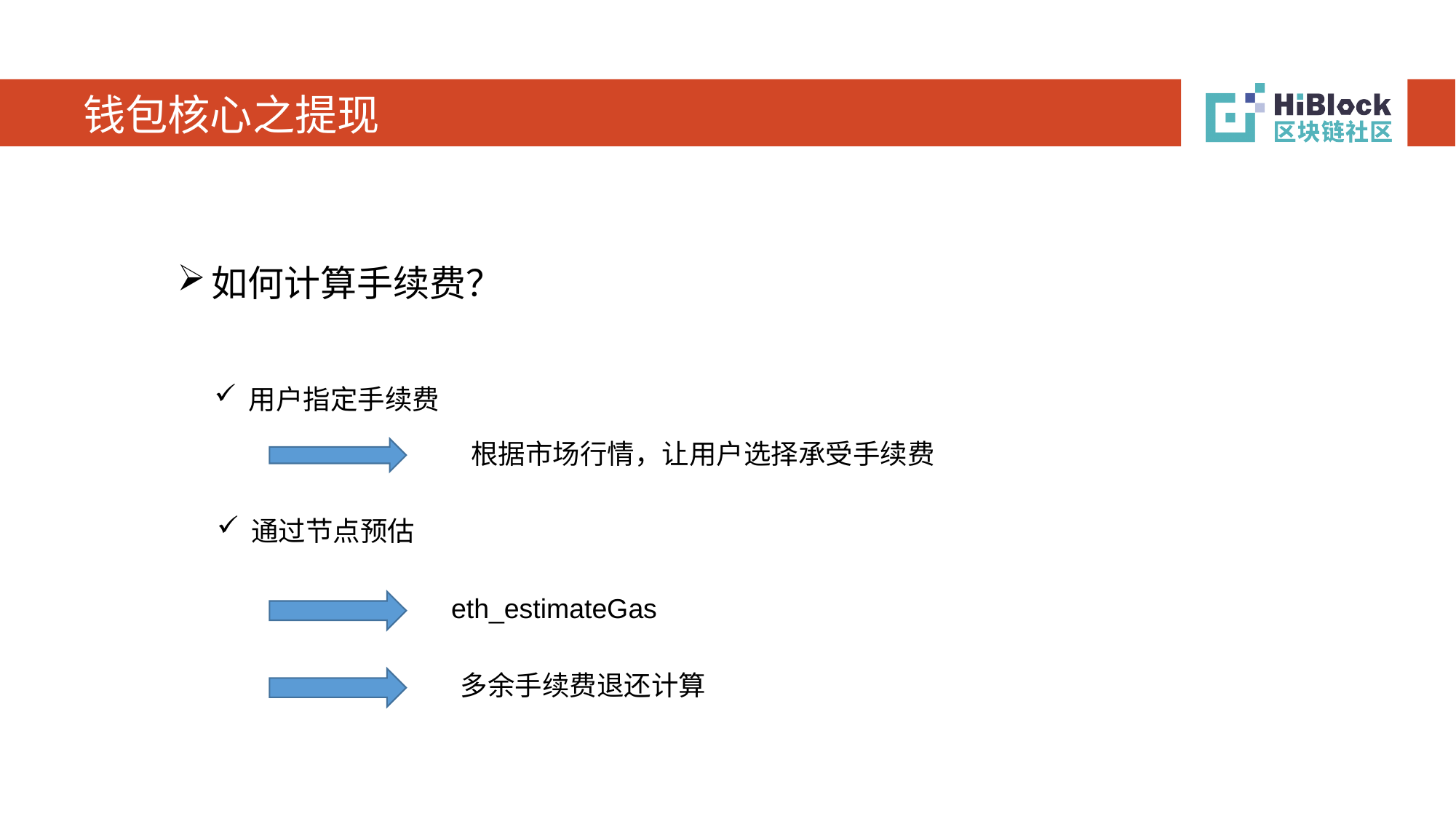

# 钱包核心之提现
如何计算手续费？

用户指定手续费
根据市场行情，让用户选择承受手续费

通过节点预估
eth_estimateGas

多余手续费退还计算